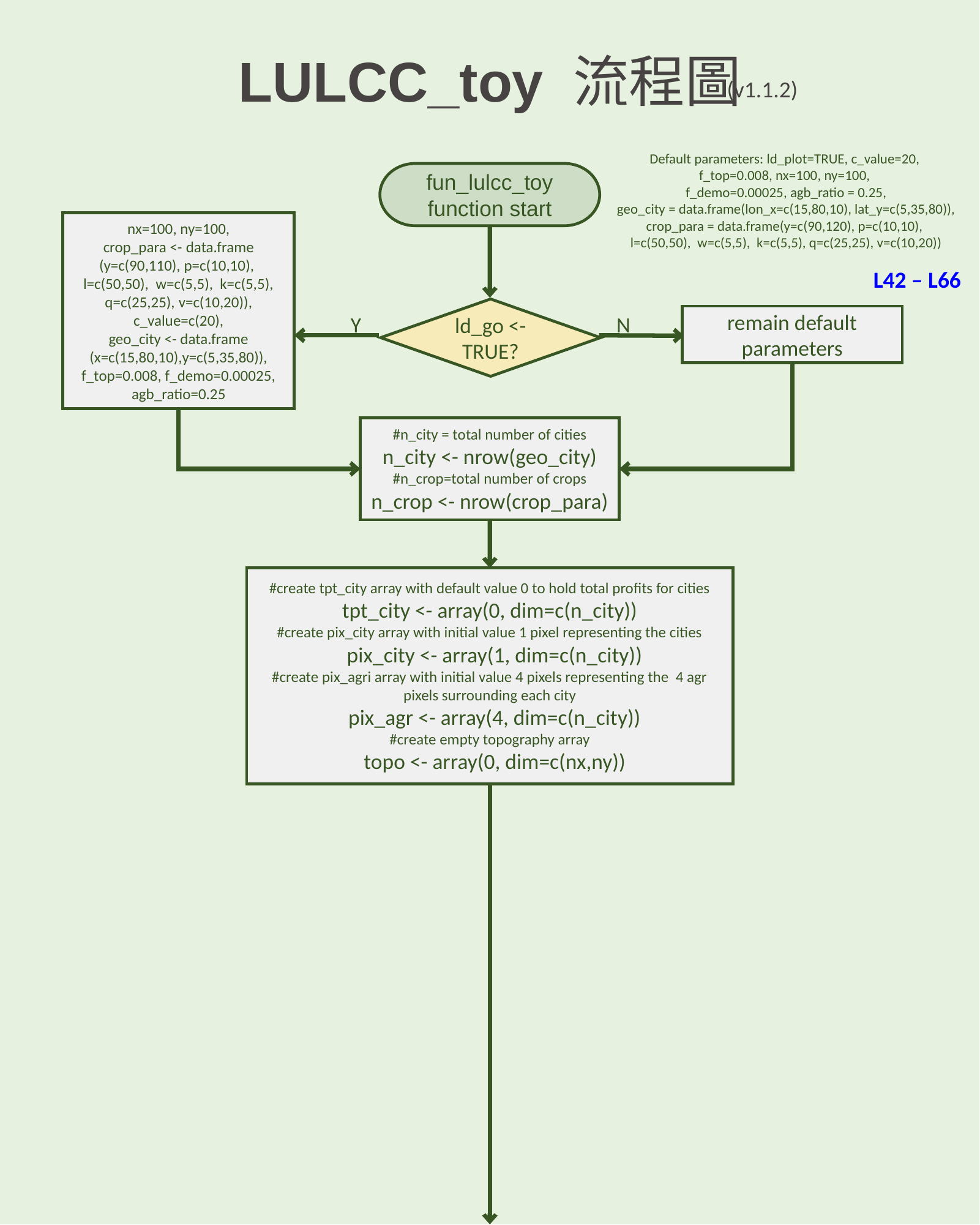

# LULCC_toy 流程圖
(v1.1.2)
Default parameters: ld_plot=TRUE, c_value=20,
f_top=0.008, nx=100, ny=100,
f_demo=0.00025, agb_ratio = 0.25,
geo_city = data.frame(lon_x=c(15,80,10), lat_y=c(5,35,80)),
crop_para = data.frame(y=c(90,120), p=c(10,10),
l=c(50,50),  w=c(5,5),  k=c(5,5), q=c(25,25), v=c(10,20))
fun_lulcc_toy function start
nx=100, ny=100,
crop_para <- data.frame (y=c(90,110), p=c(10,10),
l=c(50,50),  w=c(5,5),  k=c(5,5), q=c(25,25), v=c(10,20)),
c_value=c(20),
geo_city <- data.frame (x=c(15,80,10),y=c(5,35,80)),
f_top=0.008, f_demo=0.00025, agb_ratio=0.25
L42 – L66
ld_go <- TRUE?
remain default parameters
N
Y
#n_city = total number of cities
n_city <- nrow(geo_city)
#n_crop=total number of crops
n_crop <- nrow(crop_para)
#create tpt_city array with default value 0 to hold total profits for cities
tpt_city <- array(0, dim=c(n_city))
#create pix_city array with initial value 1 pixel representing the cities
  pix_city <- array(1, dim=c(n_city))
#create pix_agri array with initial value 4 pixels representing the  4 agr pixels surrounding each city
  pix_agr <- array(4, dim=c(n_city))
#create empty topography array
  topo <- array(0, dim=c(nx,ny))